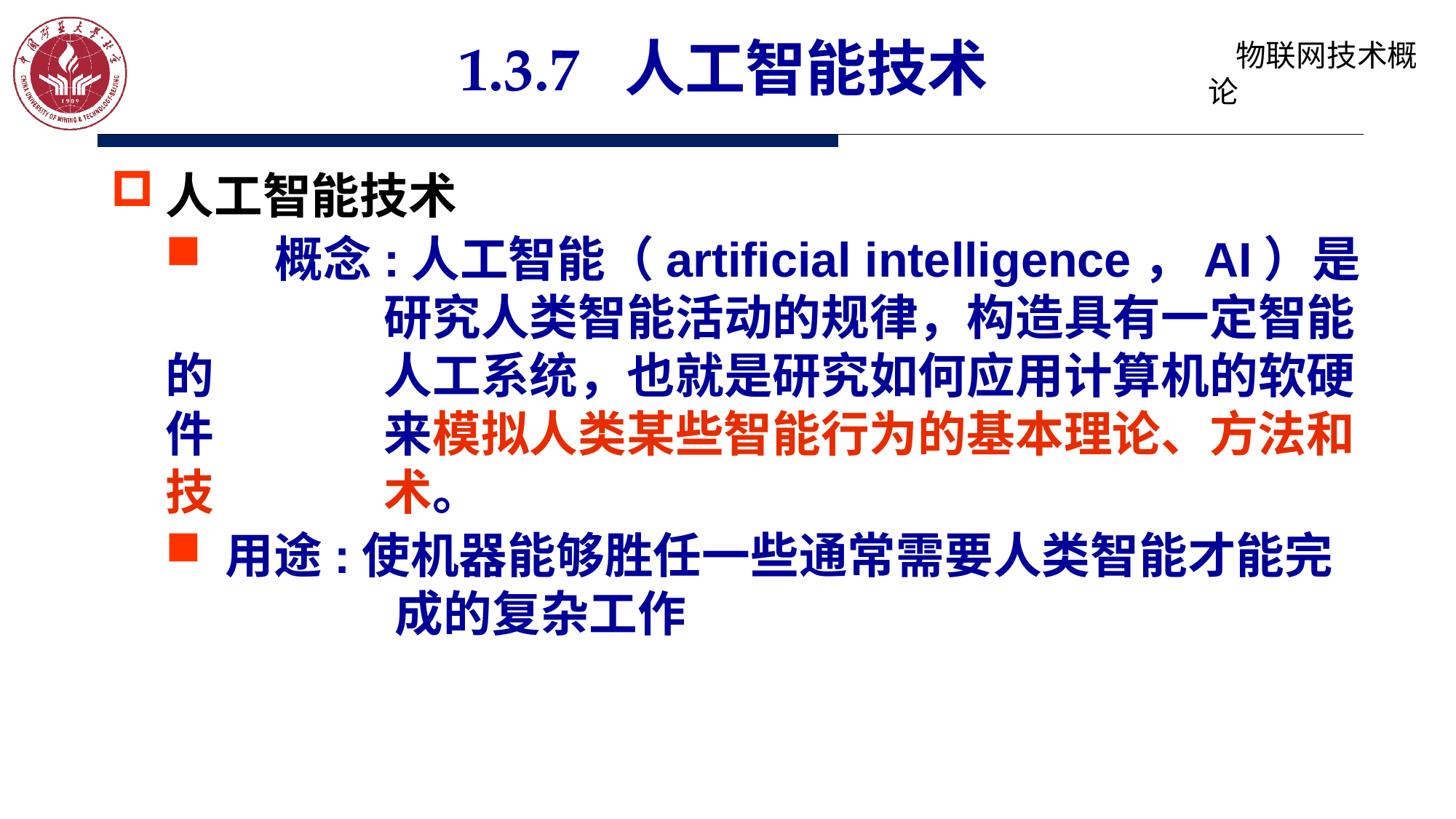

# 1.3.7  人工智能技术
人工智能技术
	概念:人工智能（artificial intelligence，AI）是		研究人类智能活动的规律，构造具有一定智能的		人工系统，也就是研究如何应用计算机的软硬件		来模拟人类某些智能行为的基本理论、方法和技		术。
 用途:使机器能够胜任一些通常需要人类智能才能完		 成的复杂工作